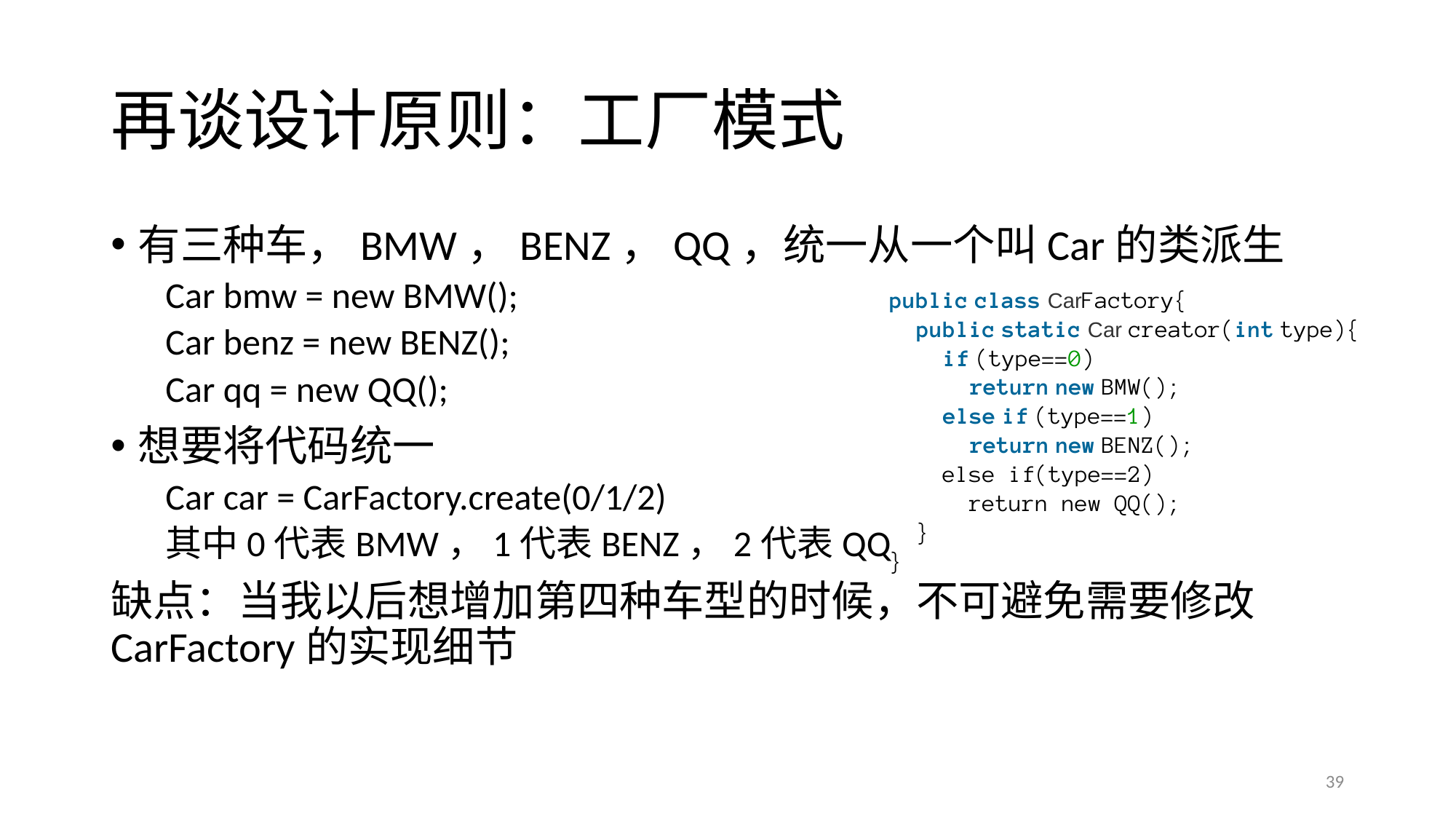

# 再谈设计原则：工厂模式
有三种车，BMW，BENZ，QQ，统一从一个叫Car的类派生
Car bmw = new BMW();
Car benz = new BENZ();
Car qq = new QQ();
想要将代码统一
Car car = CarFactory.create(0/1/2)
其中0代表BMW，1代表BENZ，2代表QQ
缺点：当我以后想增加第四种车型的时候，不可避免需要修改CarFactory的实现细节
public class CarFactory{
    public static Car creator(int type){
        if (type==0)
            return new BMW();
        else if (type==1)
            return new BENZ();
    else if(type==2)
      return new QQ();
    }
}
39